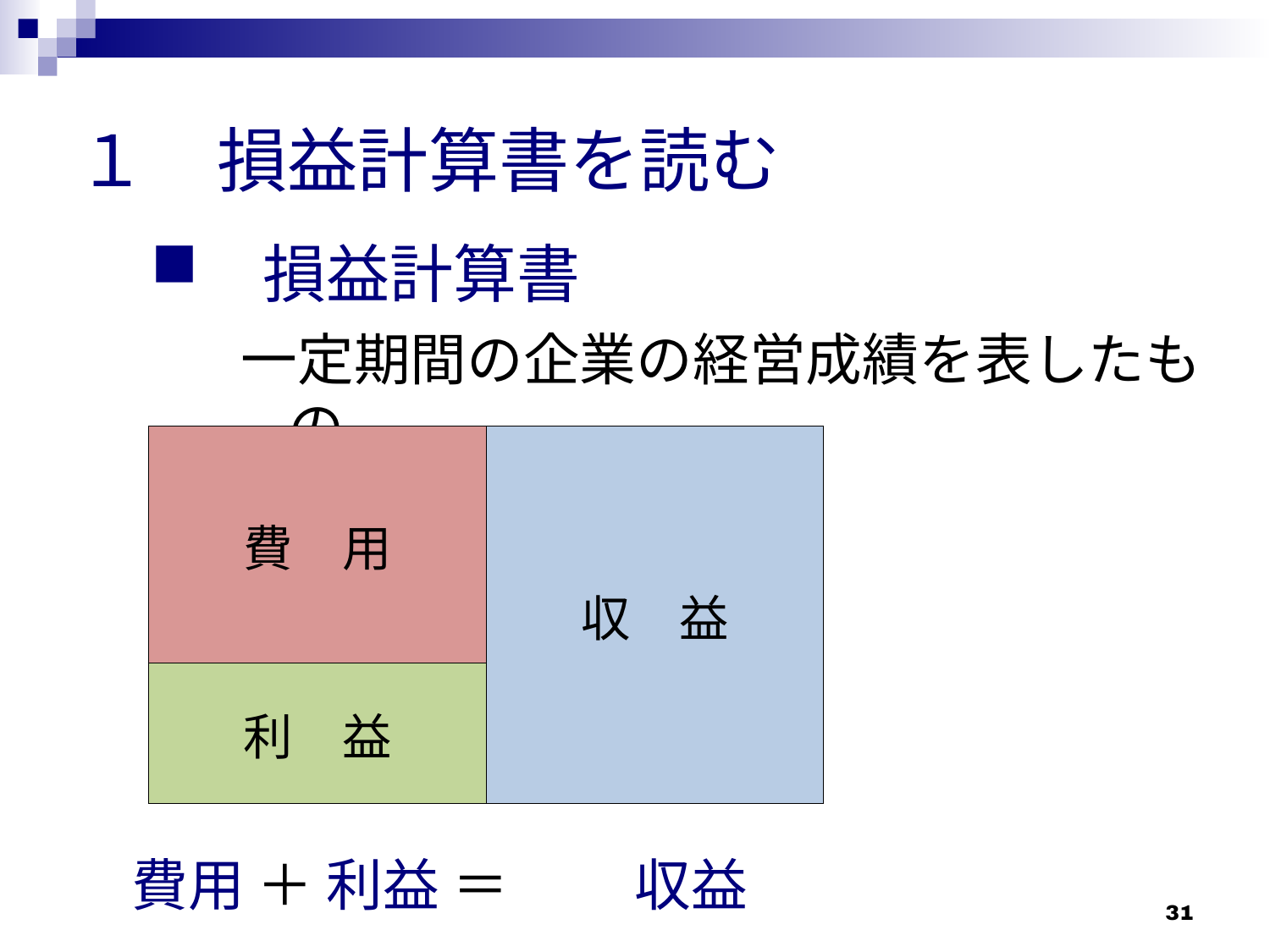

# １　損益計算書を読む
　損益計算書
一定期間の企業の経営成績を表したもの
| 費　用 | 収　益 |
| --- | --- |
| 利　益 |  |
費用 ＋ 利益 ＝ 　　収益
31